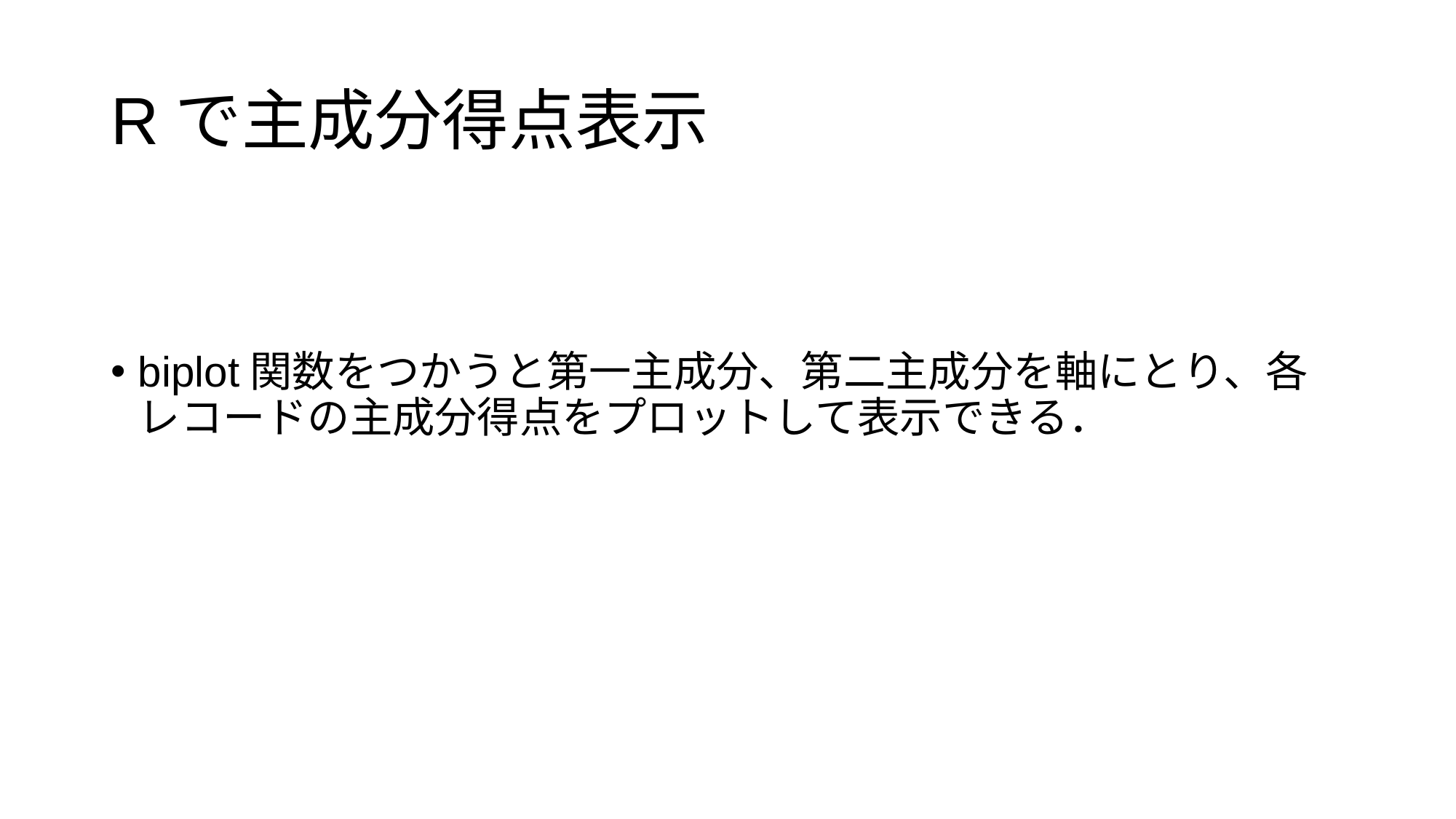

# Rで主成分得点表示

biplot関数をつかうと第一主成分、第二主成分を軸にとり、各レコードの主成分得点をプロットして表示できる．